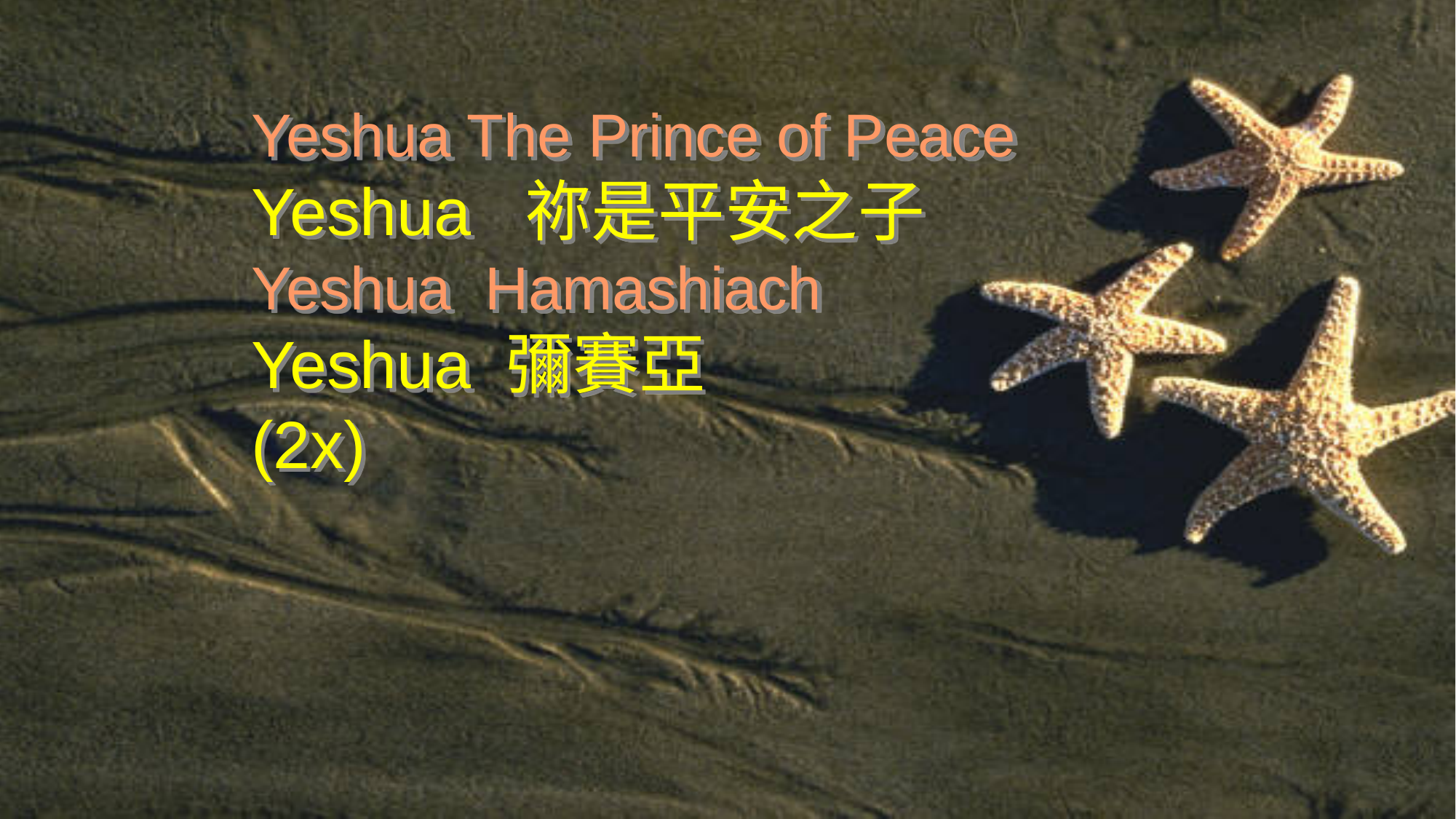

Yeshua The Prince of Peace
Yeshua  祢是平安之子
Yeshua  Hamashiach
Yeshua 彌賽亞
(2x)